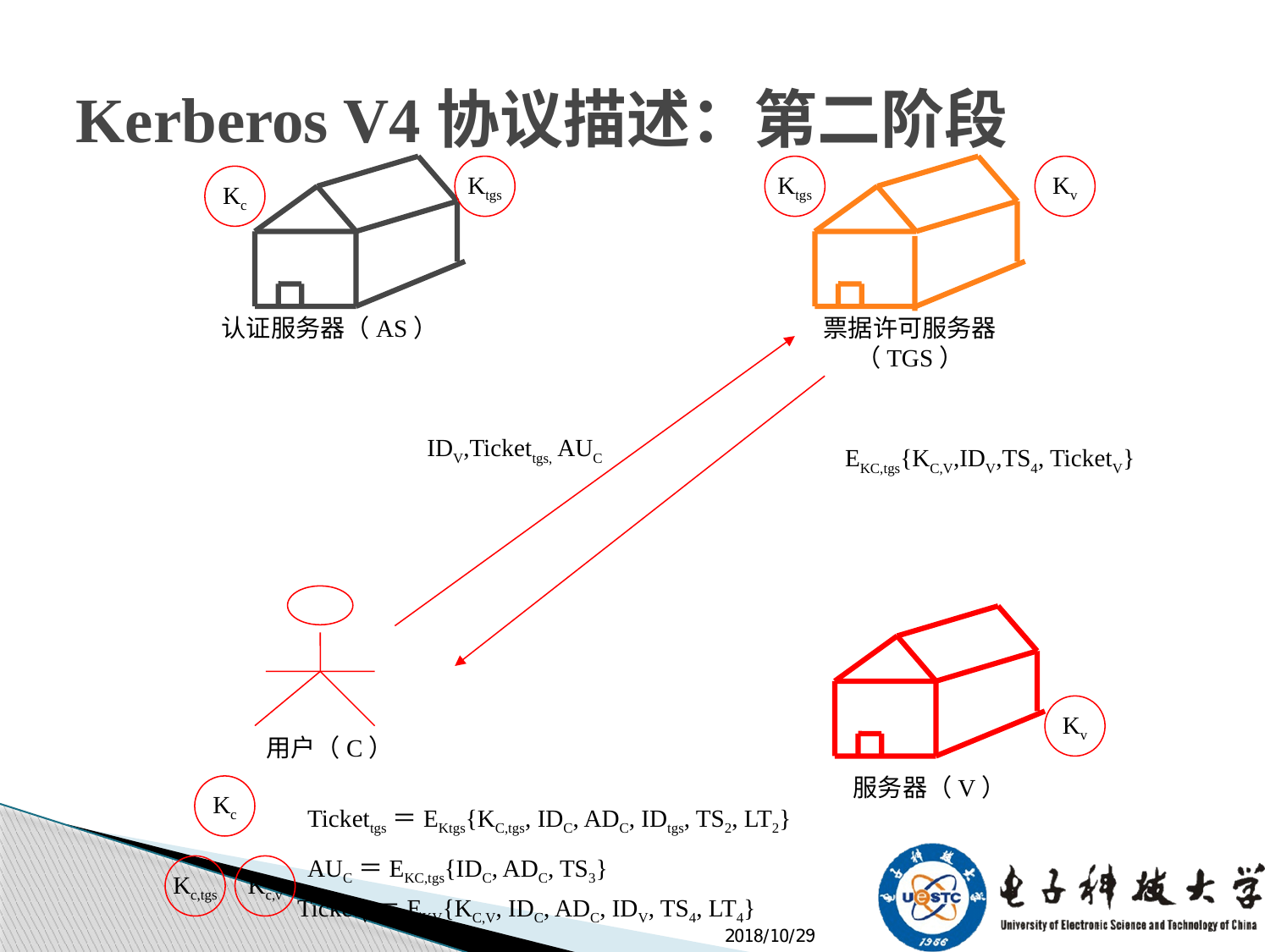

# Kerberos V4协议描述：第二阶段
Ktgs
Ktgs
Kv
Kc
Kv
Kc
Kc,tgs

认证服务器（AS）
票据许可服务器（TGS）

IDV,Tickettgs, AUC

EKC,tgs{KC,V,IDV,TS4, TicketV}

用户（C）
服务器（V）
Tickettgs＝EKtgs{KC,tgs, IDC, ADC, IDtgs, TS2, LT2}
AUC＝EKC,tgs{IDC, ADC, TS3}
Kc,v
TicketV＝EKV{KC,V, IDC, ADC, IDV, TS4, LT4}
2018/10/29